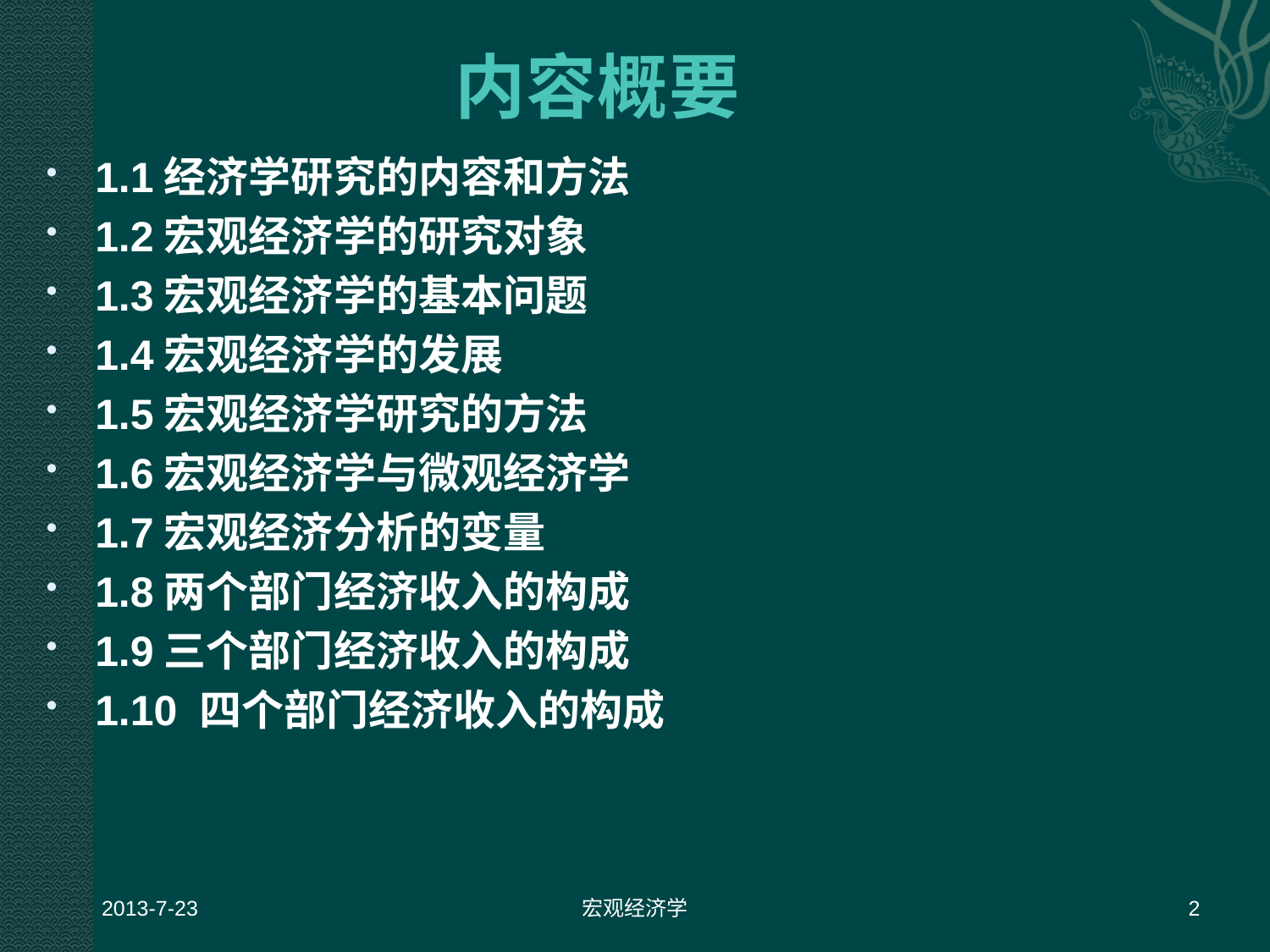

# 内容概要
1.1经济学研究的内容和方法
1.2宏观经济学的研究对象
1.3宏观经济学的基本问题
1.4宏观经济学的发展
1.5宏观经济学研究的方法
1.6宏观经济学与微观经济学
1.7宏观经济分析的变量
1.8两个部门经济收入的构成
1.9三个部门经济收入的构成
1.10 四个部门经济收入的构成
2013-7-23
宏观经济学
2